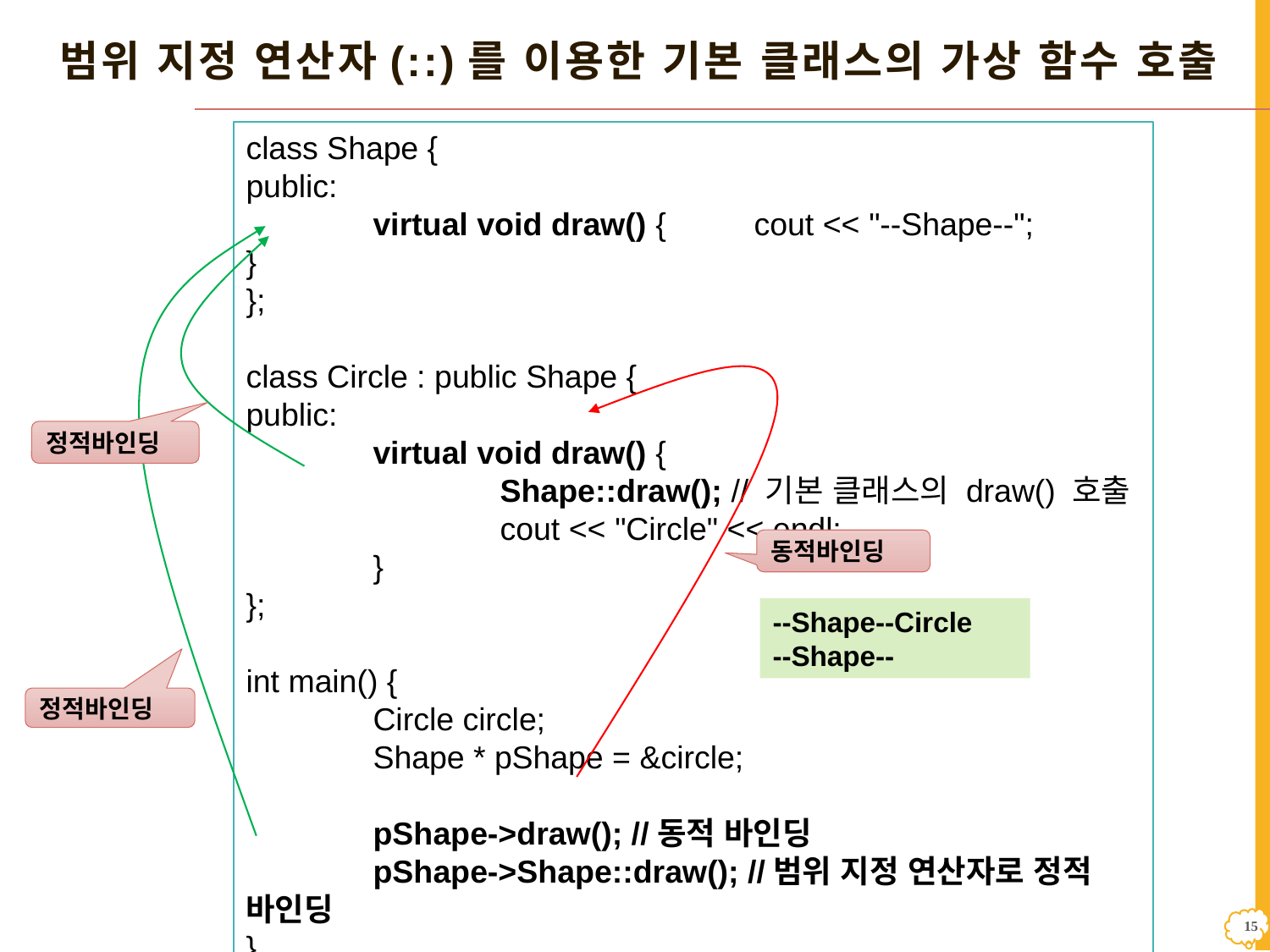

# 범위 지정 연산자(::)를 이용한 기본 클래스의 가상 함수 호출
class Shape {
public:
	virtual void draw() {  	cout << "--Shape--";  	}
};

class Circle : public Shape {
public:
	virtual void draw() {
		Shape::draw(); // 기본 클래스의 draw() 호출
		cout << "Circle" << endl;
	}
};

int main() {
	Circle circle;
	Shape * pShape = &circle;

	pShape->draw(); //동적 바인딩
	pShape->Shape::draw(); //범위 지정 연산자로 정적 바인딩
}

정적바인딩
동적바인딩
--Shape--Circle
--Shape--
정적바인딩
15